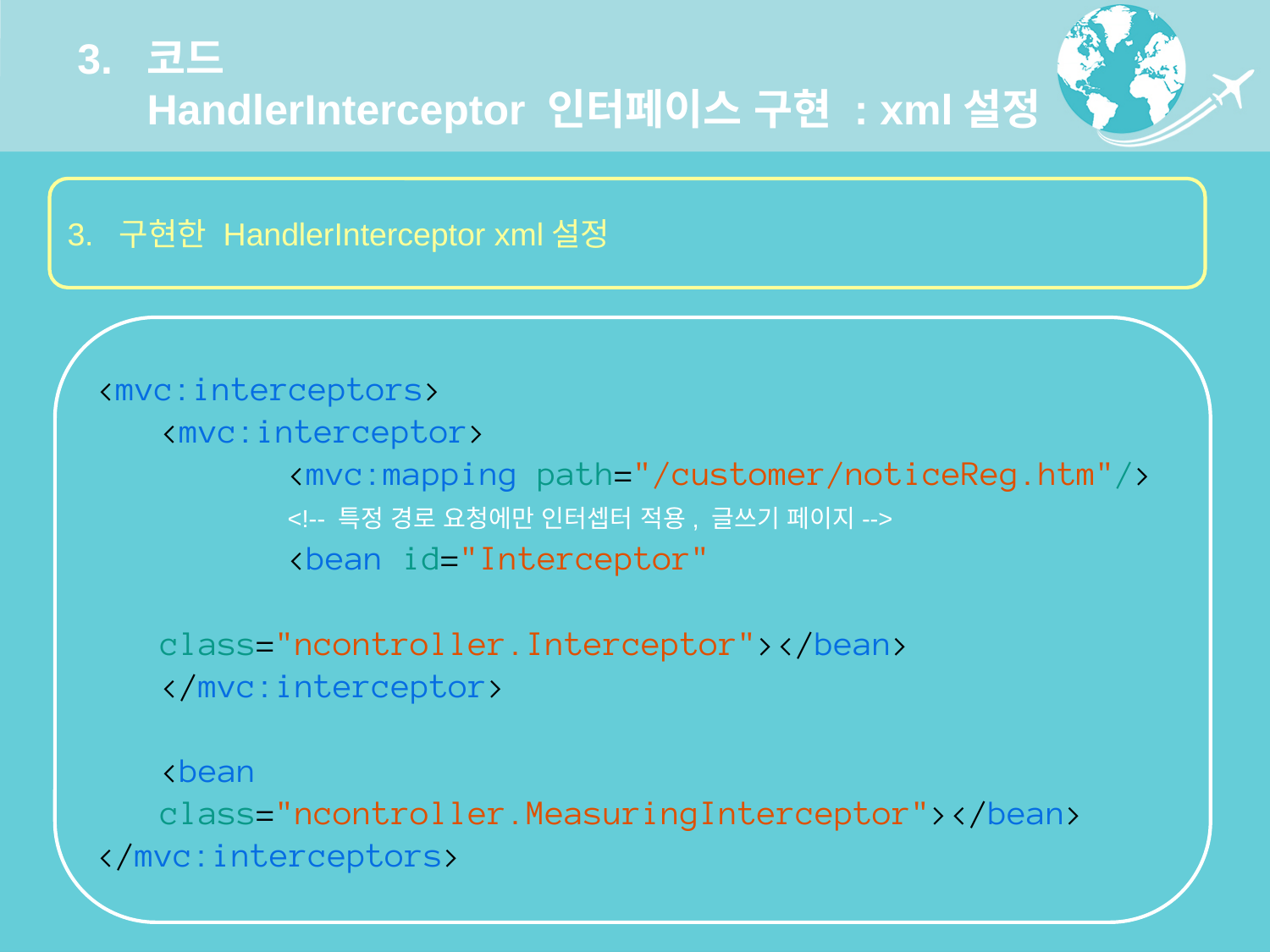

# 3.  코드 HandlerInterceptor 인터페이스 구현 : xml설정
3.  구현한 HandlerInterceptor xml설정
<mvc:interceptors>
<mvc:interceptor>
	<mvc:mapping path="/customer/noticeReg.htm"/>
	<!-- 특정 경로 요청에만 인터셉터 적용, 글쓰기 페이지-->
	<bean id="Interceptor" 	 					class="ncontroller.Interceptor"></bean>
</mvc:interceptor>

<bean class="ncontroller.MeasuringInterceptor"></bean>
</mvc:interceptors>